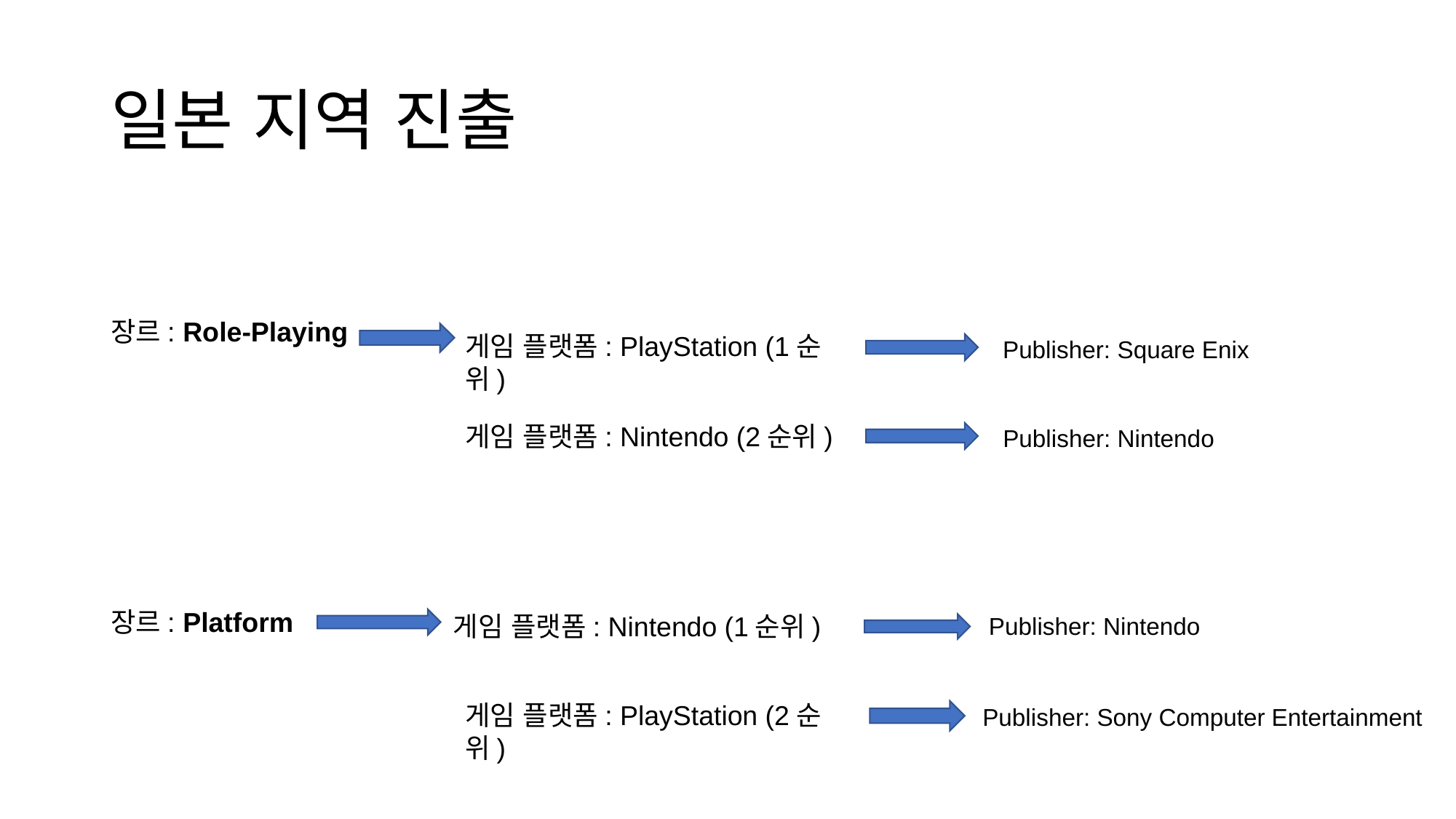

# 일본 지역 진출
장르: Role-Playing

게임 플랫폼: PlayStation (1순위)
Publisher: Square Enix

게임 플랫폼: Nintendo (2순위)
Publisher: Nintendo

장르: Platform
게임 플랫폼: Nintendo (1순위)
Publisher: Nintendo

게임 플랫폼: PlayStation (2순위)
Publisher: Sony Computer Entertainment